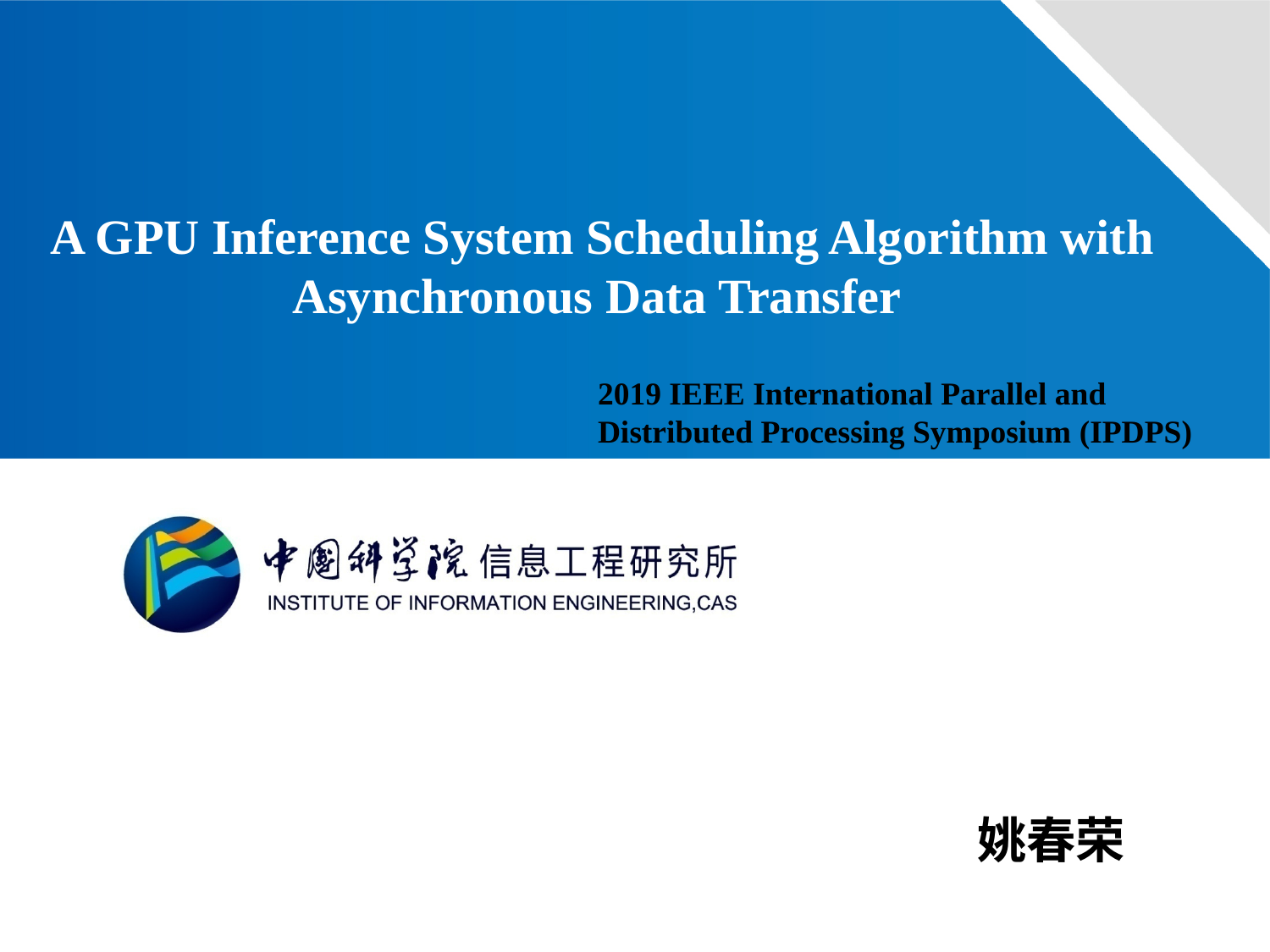

A GPU Inference System Scheduling Algorithm with Asynchronous Data Transfer
2019 IEEE International Parallel and Distributed Processing Symposium (IPDPS)
姚春荣